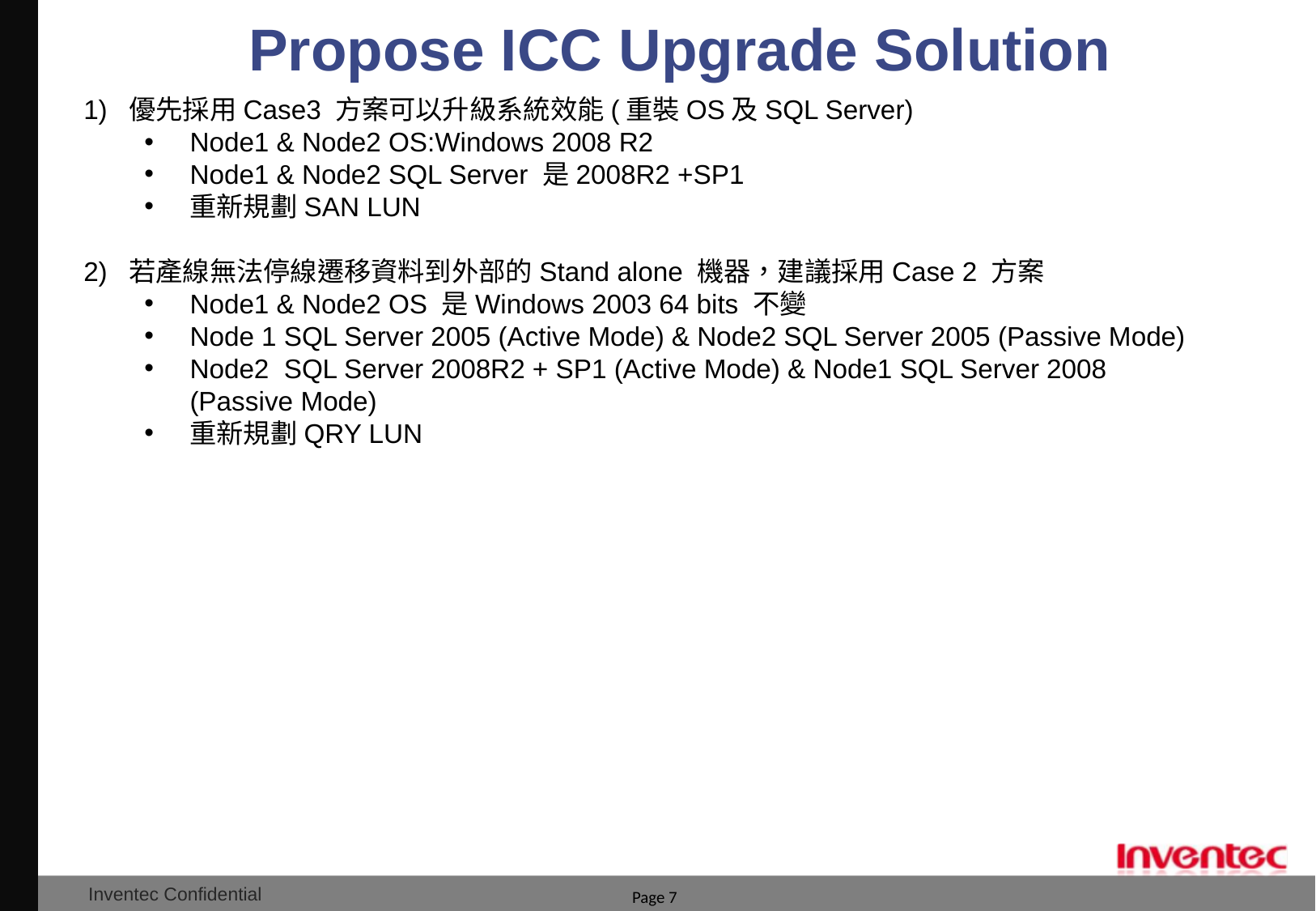

# Propose ICC Upgrade Solution
優先採用Case3 方案可以升級系統效能(重裝OS及SQL Server)
Node1 & Node2 OS:Windows 2008 R2
Node1 & Node2 SQL Server 是2008R2 +SP1
重新規劃SAN LUN

若產線無法停線遷移資料到外部的Stand alone 機器，建議採用Case 2 方案
Node1 & Node2 OS 是Windows 2003 64 bits 不變
Node 1 SQL Server 2005 (Active Mode) & Node2 SQL Server 2005 (Passive Mode)
Node2  SQL Server 2008R2 + SP1 (Active Mode) & Node1 SQL Server 2008 (Passive Mode)
重新規劃QRY LUN